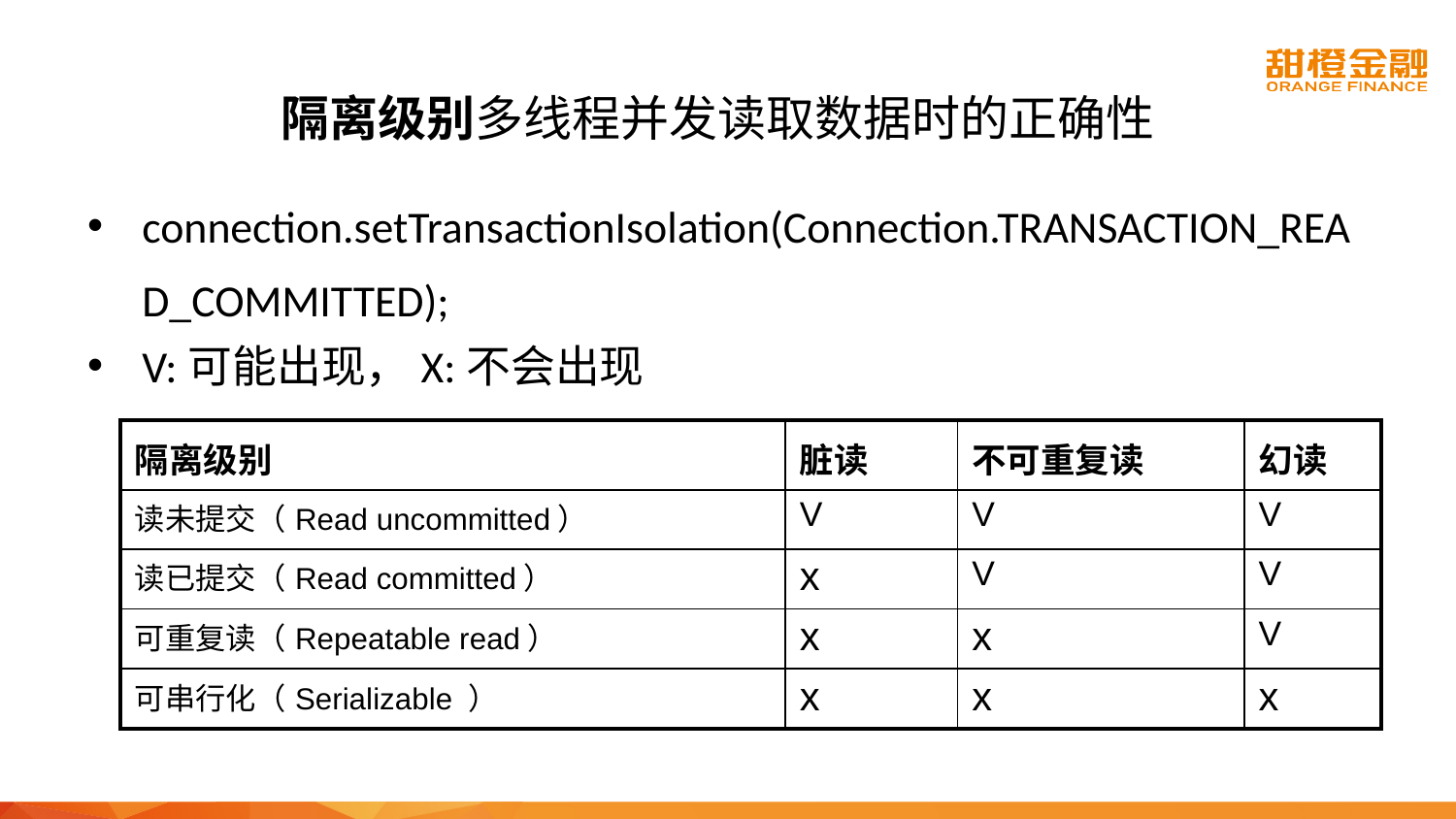

# 隔离级别多线程并发读取数据时的正确性
connection.setTransactionIsolation(Connection.TRANSACTION_READ_COMMITTED);
V:可能出现，X:不会出现
| 隔离级别 | 脏读 | 不可重复读 | 幻读 |
| --- | --- | --- | --- |
| 读未提交（Read uncommitted） | V | V | V |
| 读已提交（Read committed） | x | V | V |
| 可重复读（Repeatable read） | x | x | V |
| 可串行化（Serializable ） | x | x | x |